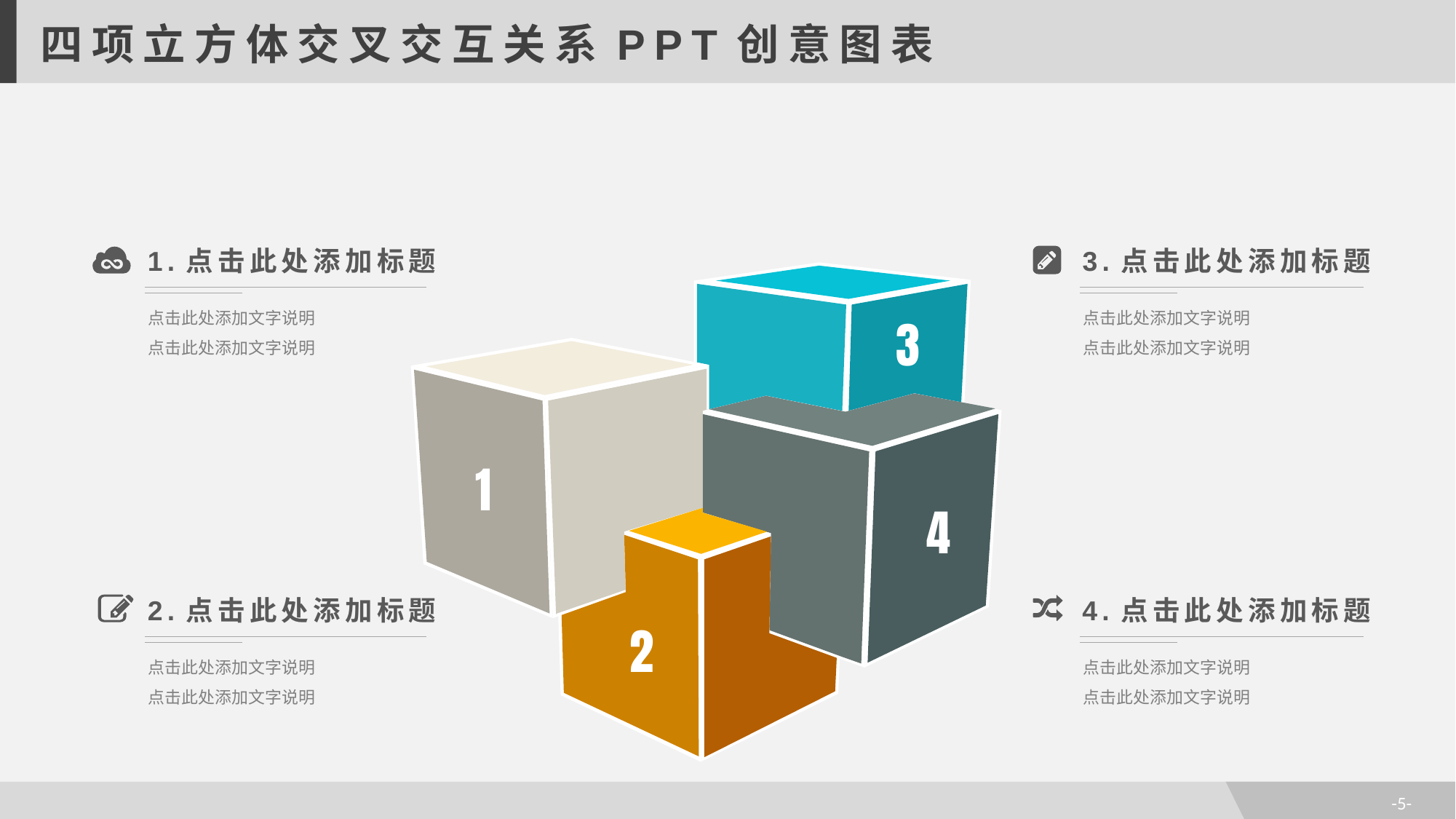

四项立方体交叉交互关系PPT创意图表
1.点击此处添加标题

点击此处添加文字说明
点击此处添加文字说明
3.点击此处添加标题

点击此处添加文字说明
点击此处添加文字说明

3
1
4
2.点击此处添加标题

点击此处添加文字说明
点击此处添加文字说明
4.点击此处添加标题

点击此处添加文字说明
点击此处添加文字说明
2
-5-